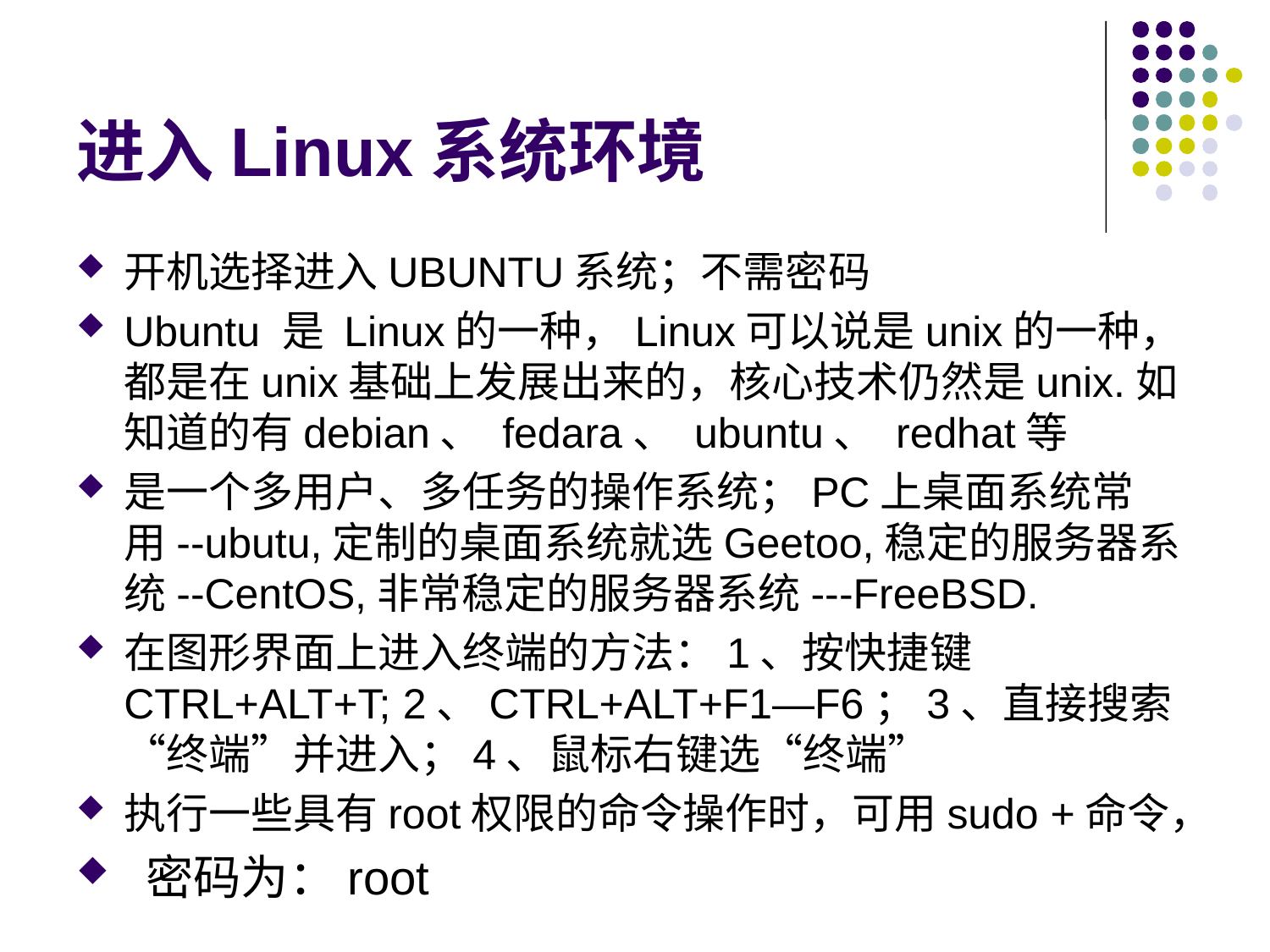

# 进入Linux系统环境
开机选择进入UBUNTU系统；不需密码
Ubuntu 是 Linux的一种，Linux可以说是unix的一种，都是在unix基础上发展出来的，核心技术仍然是unix.如知道的有debian、 fedara、 ubuntu、 redhat等
是一个多用户、多任务的操作系统；PC上桌面系统常用--ubutu,定制的桌面系统就选Geetoo,稳定的服务器系统--CentOS,非常稳定的服务器系统---FreeBSD.
在图形界面上进入终端的方法：1、按快捷键CTRL+ALT+T; 2、CTRL+ALT+F1—F6；3、直接搜索“终端”并进入；4、鼠标右键选“终端”
执行一些具有root权限的命令操作时，可用sudo +命令，
 密码为：root

4